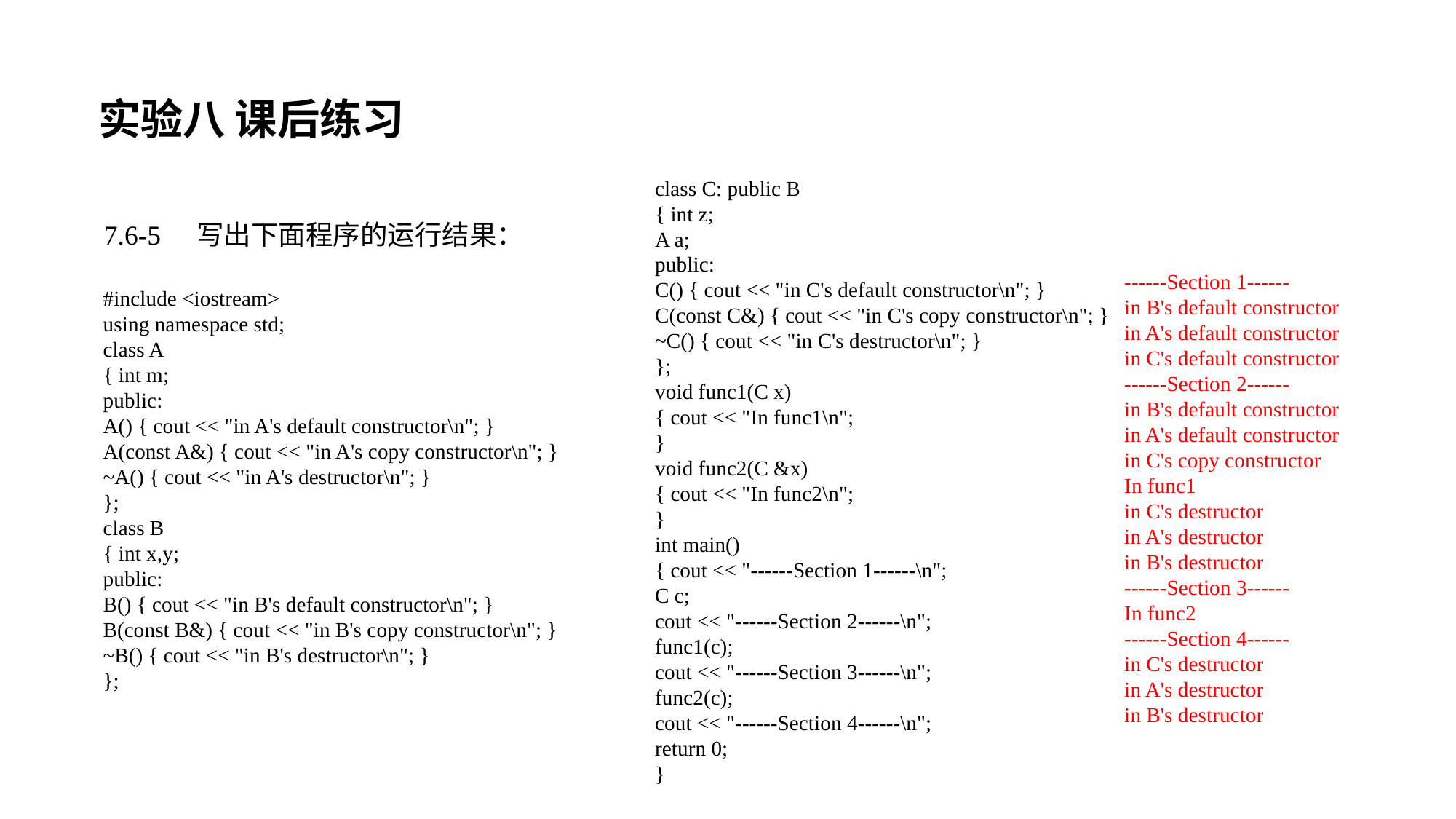

实验八 课后练习
class C: public B
{ int z;
A a;
public:
C() { cout << "in C's default constructor\n"; }
C(const C&) { cout << "in C's copy constructor\n"; }
~C() { cout << "in C's destructor\n"; }
};
void func1(C x)
{ cout << "In func1\n";
}
void func2(C &x)
{ cout << "In func2\n";
}
int main()
{ cout << "------Section 1------\n";
C c;
cout << "------Section 2------\n";
func1(c);
cout << "------Section 3------\n";
func2(c);
cout << "------Section 4------\n";
return 0;
}
   7.6-5
写出下面程序的运行结果：
------Section 1------
in B's default constructor
in A's default constructor
in C's default constructor
------Section 2------
in B's default constructor
in A's default constructor
in C's copy constructor
In func1
in C's destructor
in A's destructor
in B's destructor
------Section 3------
In func2
------Section 4------
in C's destructor
in A's destructor
in B's destructor
#include <iostream>
using namespace std;
class A
{ int m;
public:
A() { cout << "in A's default constructor\n"; }
A(const A&) { cout << "in A's copy constructor\n"; }
~A() { cout << "in A's destructor\n"; }
};
class B
{ int x,y;
public:
B() { cout << "in B's default constructor\n"; }
B(const B&) { cout << "in B's copy constructor\n"; }
~B() { cout << "in B's destructor\n"; }
};